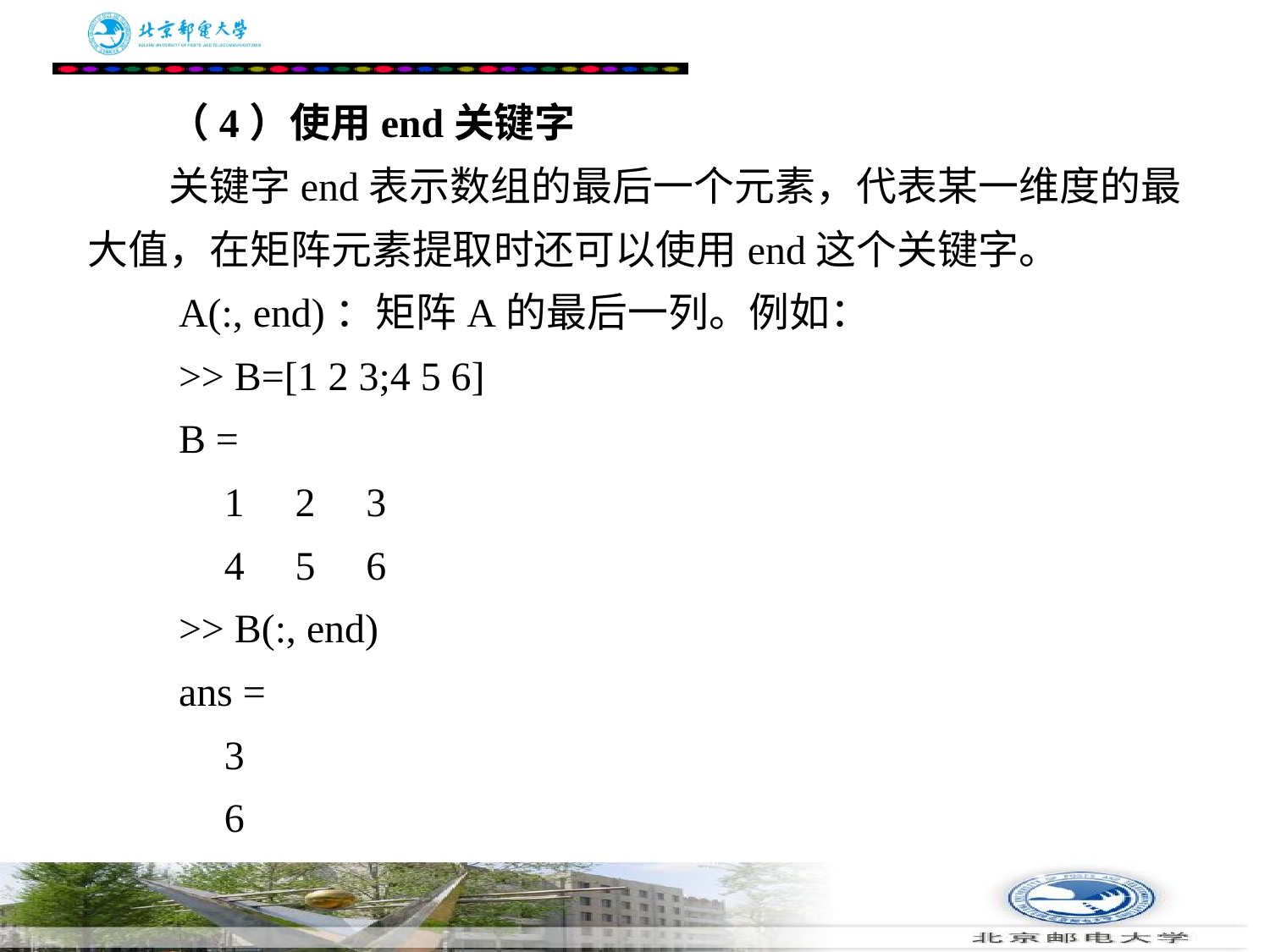

# （4）使用end关键字 　　关键字end表示数组的最后一个元素，代表某一维度的最大值，在矩阵元素提取时还可以使用end这个关键字。 　　A(:, end)：矩阵A的最后一列。例如： 　　>> B=[1 2 3;4 5 6] 　　B = 　　     1     2     3 　　     4     5     6 　　>> B(:, end) 　　ans = 　　     3 　　     6